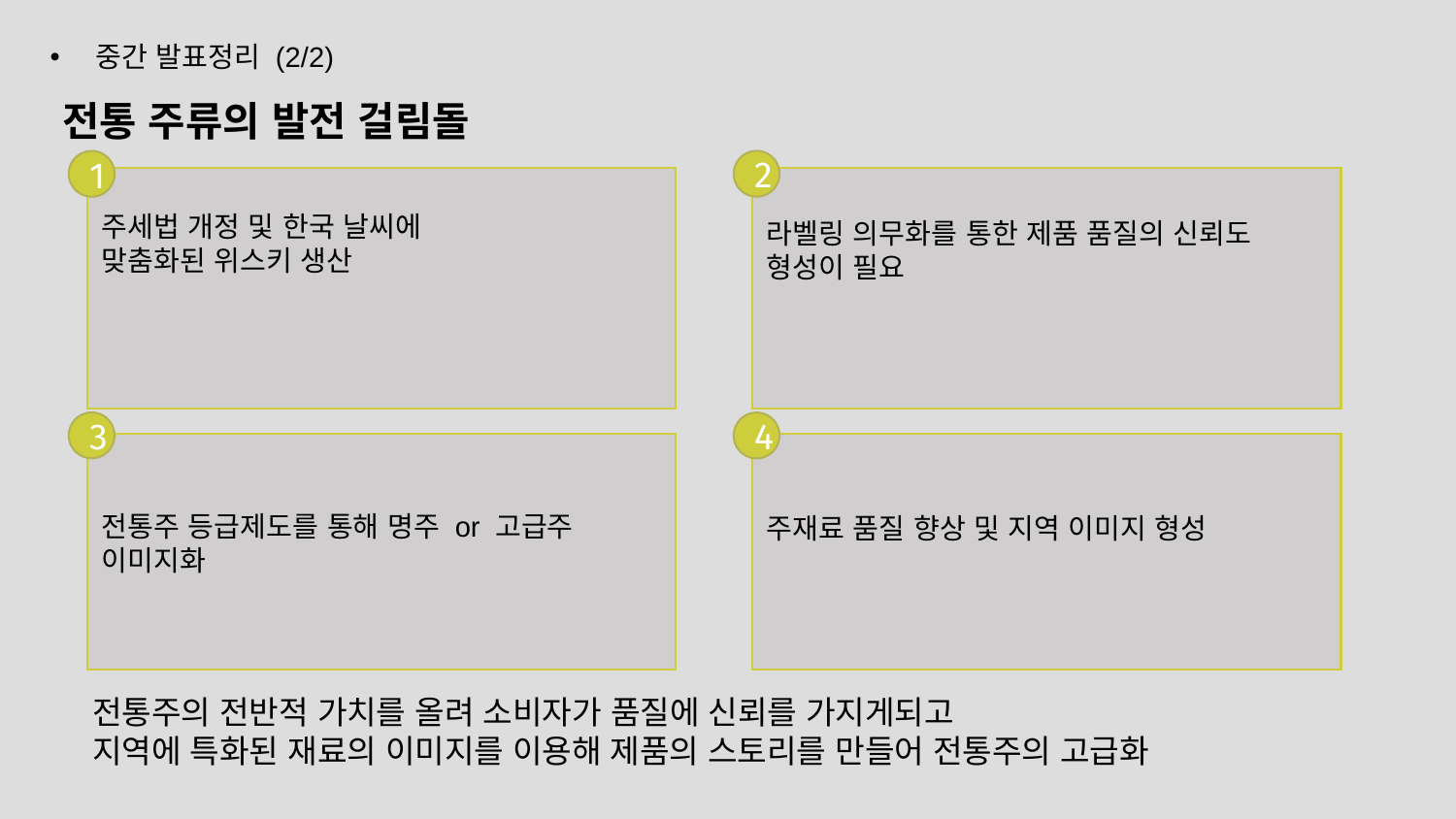

중간 발표정리 (2/2)
전통 주류의 발전 걸림돌
1

주세법 개정 및 한국 날씨에
맞춤화된 위스키 생산
2

라벨링 의무화를 통한 제품 품질의 신뢰도 형성이 필요

3

전통주 등급제도를 통해 명주 or 고급주 이미지화
4

주재료 품질 향상 및 지역 이미지 형성
전통주의 전반적 가치를 올려 소비자가 품질에 신뢰를 가지게되고
지역에 특화된 재료의 이미지를 이용해 제품의 스토리를 만들어 전통주의 고급화